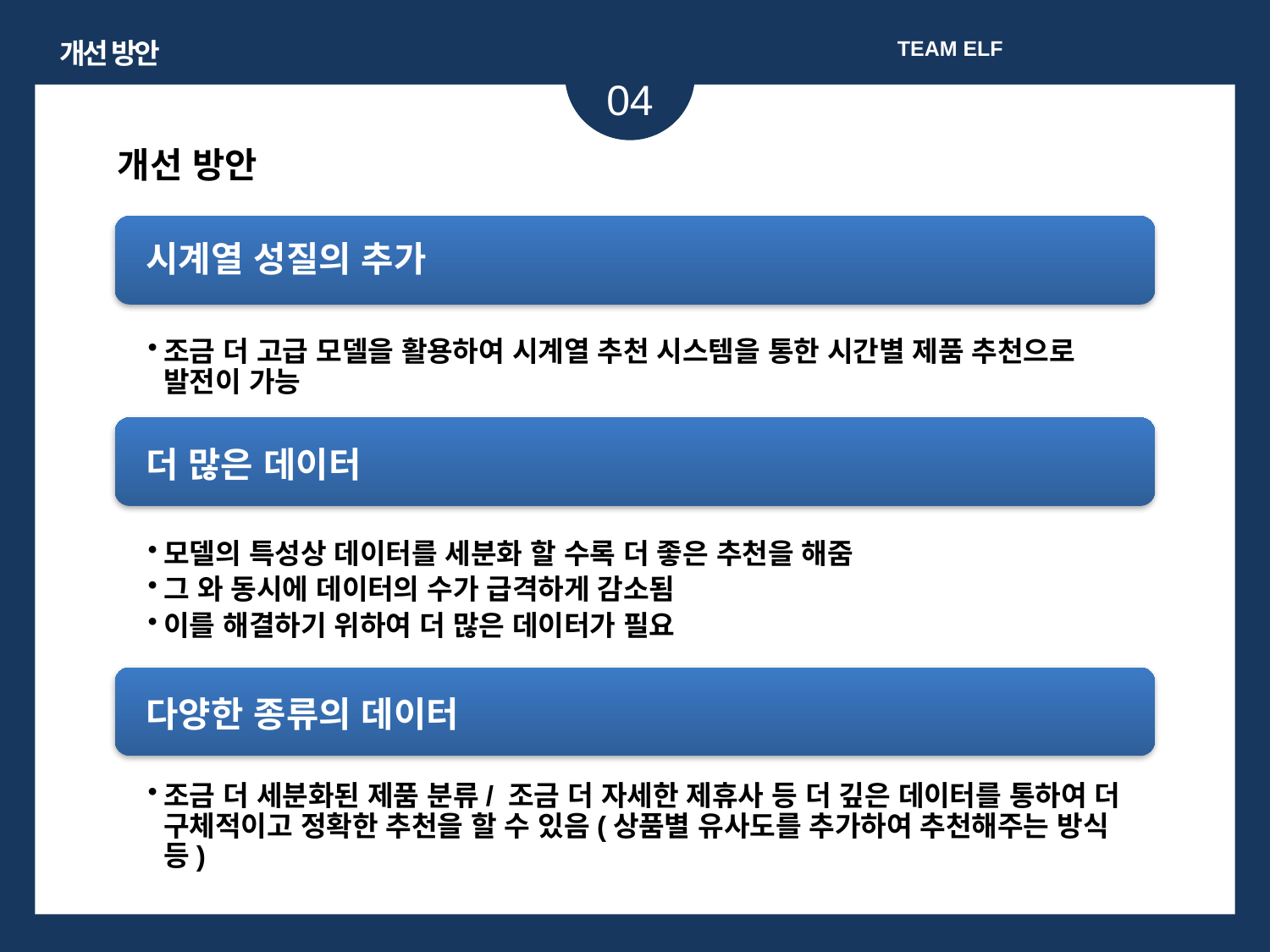

개선 방안
TEAM ELF
04

개선 방안

 시계열 성질의 추가

조금 더 고급 모델을 활용하여 시계열 추천 시스템을 통한 시간별 제품 추천으로 발전이 가능

 더 많은 데이터

모델의 특성상 데이터를 세분화 할 수록 더 좋은 추천을 해줌
그 와 동시에 데이터의 수가 급격하게 감소됨
이를 해결하기 위하여 더 많은 데이터가 필요

 다양한 종류의 데이터

조금 더 세분화된 제품 분류/ 조금 더 자세한 제휴사 등 더 깊은 데이터를 통하여 더 구체적이고 정확한 추천을 할 수 있음(상품별 유사도를 추가하여 추천해주는 방식 등)